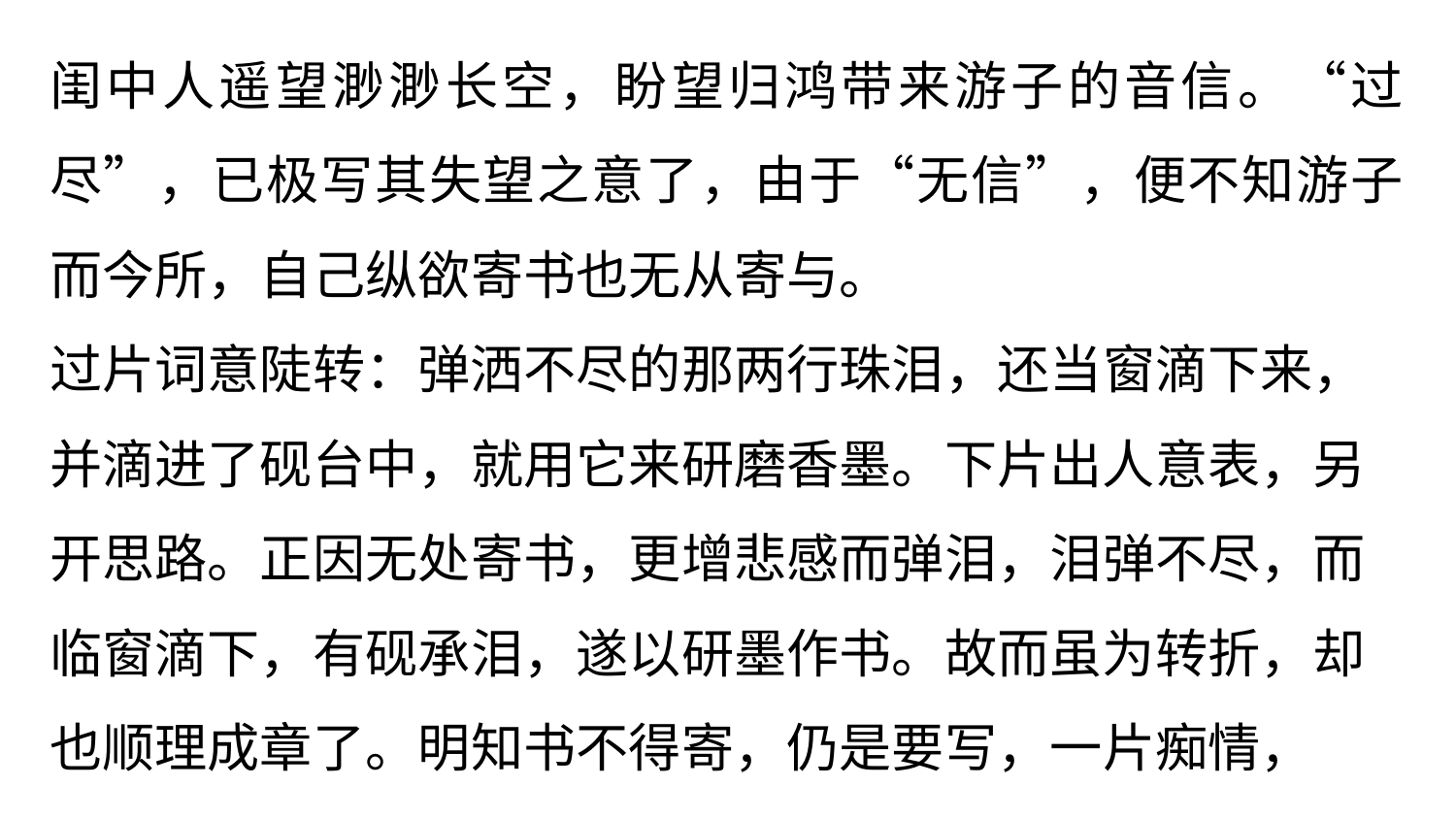

闺中人遥望渺渺长空，盼望归鸿带来游子的音信。“过尽”，已极写其失望之意了，由于“无信”，便不知游子而今所，自己纵欲寄书也无从寄与。
过片词意陡转：弹洒不尽的那两行珠泪，还当窗滴下来，并滴进了砚台中，就用它来研磨香墨。下片出人意表，另开思路。正因无处寄书，更增悲感而弹泪，泪弹不尽，而临窗滴下，有砚承泪，遂以研墨作书。故而虽为转折，却也顺理成章了。明知书不得寄，仍是要写，一片痴情，